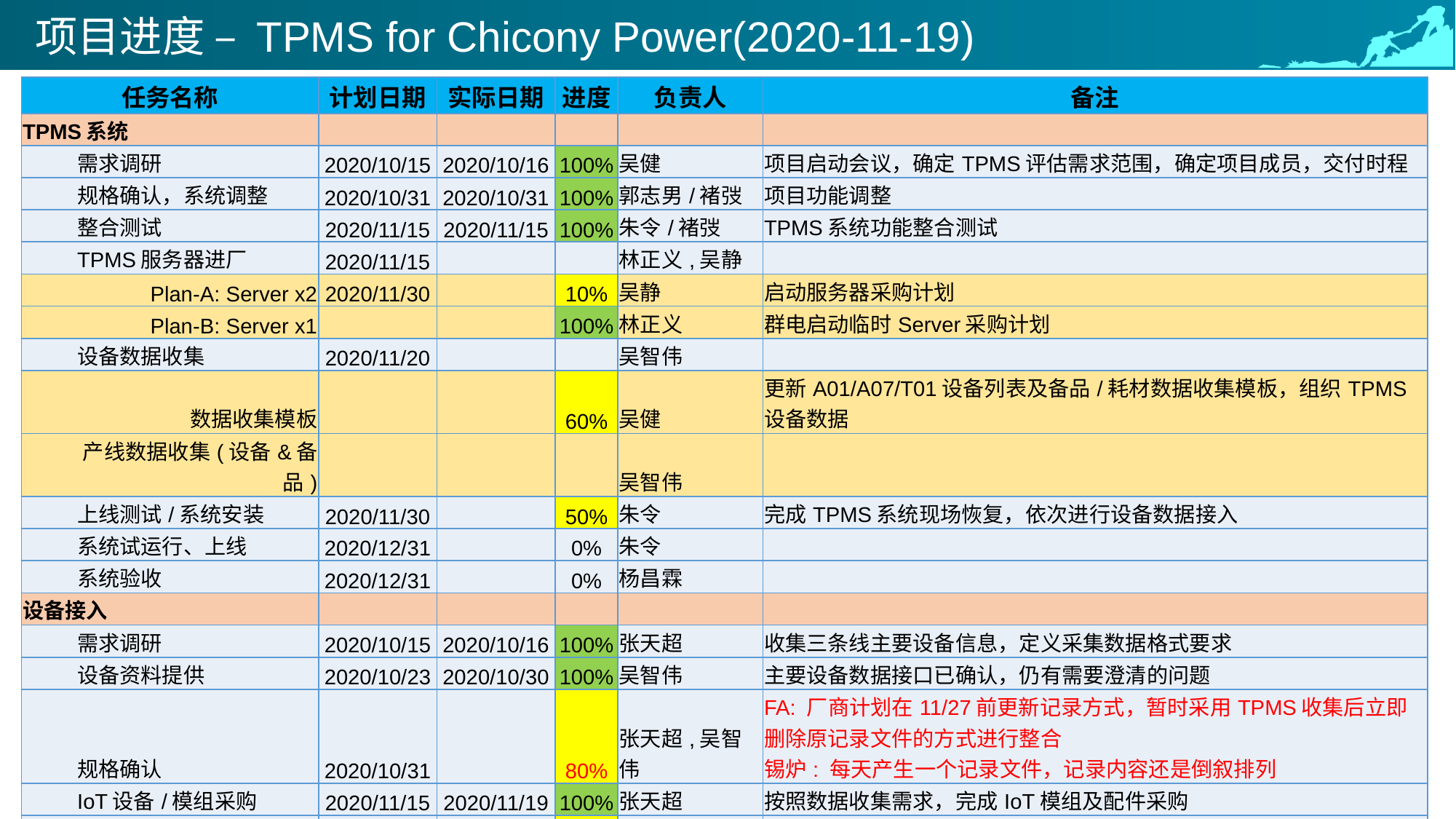

# 项目进度 – TPMS for Chicony Power(2020-11-19)
| 任务名称 | 计划日期 | 实际日期 | 进度 | 负责人 | 备注 |
| --- | --- | --- | --- | --- | --- |
| TPMS系统 |  |  |  |  |  |
| 需求调研 | 2020/10/15 | 2020/10/16 | 100% | 吴健 | 项目启动会议，确定TPMS评估需求范围，确定项目成员，交付时程 |
| 规格确认，系统调整 | 2020/10/31 | 2020/10/31 | 100% | 郭志男/褚弢 | 项目功能调整 |
| 整合测试 | 2020/11/15 | 2020/11/15 | 100% | 朱令/褚弢 | TPMS系统功能整合测试 |
| TPMS服务器进厂 | 2020/11/15 |  |  | 林正义,吴静 |  |
| Plan-A: Server x2 | 2020/11/30 |  | 10% | 吴静 | 启动服务器采购计划 |
| Plan-B: Server x1 |  |  | 100% | 林正义 | 群电启动临时Server采购计划 |
| 设备数据收集 | 2020/11/20 |  |  | 吴智伟 |  |
| 数据收集模板 |  |  | 60% | 吴健 | 更新A01/A07/T01设备列表及备品/耗材数据收集模板，组织TPMS设备数据 |
| 产线数据收集(设备&备品) |  |  |  | 吴智伟 |  |
| 上线测试/系统安装 | 2020/11/30 |  | 50% | 朱令 | 完成TPMS系统现场恢复，依次进行设备数据接入 |
| 系统试运行、上线 | 2020/12/31 |  | 0% | 朱令 |  |
| 系统验收 | 2020/12/31 |  | 0% | 杨昌霖 |  |
| 设备接入 |  |  |  |  |  |
| 需求调研 | 2020/10/15 | 2020/10/16 | 100% | 张天超 | 收集三条线主要设备信息，定义采集数据格式要求 |
| 设备资料提供 | 2020/10/23 | 2020/10/30 | 100% | 吴智伟 | 主要设备数据接口已确认，仍有需要澄清的问题 |
| 规格确认 | 2020/10/31 |  | 80% | 张天超,吴智伟 | FA: 厂商计划在11/27前更新记录方式，暂时采用TPMS收集后立即删除原记录文件的方式进行整合 锡炉: 每天产生一个记录文件，记录内容还是倒叙排列 |
| IoT设备/模组采购 | 2020/11/15 | 2020/11/19 | 100% | 张天超 | 按照数据收集需求，完成IoT模组及配件采购 |
| 现场布线施工 | 2020/11/21 |  | 80% | 张天超/林正义 | 弱电施工完成，后续需要完成网络接入情况验证 |
| 功能开发 | 2020/11/30 |  | 50% | 张天超,朱令 | 采用PLC接入的设备完成数据读取验证，后续进行TPMS监控平台接入 |
| 试运行、上线 | 2020/12/31 |  | 0% | 张天超,朱令 |  |
| 系统验收 | 2020/12/31 |  | 0% | 吴智伟 |  |